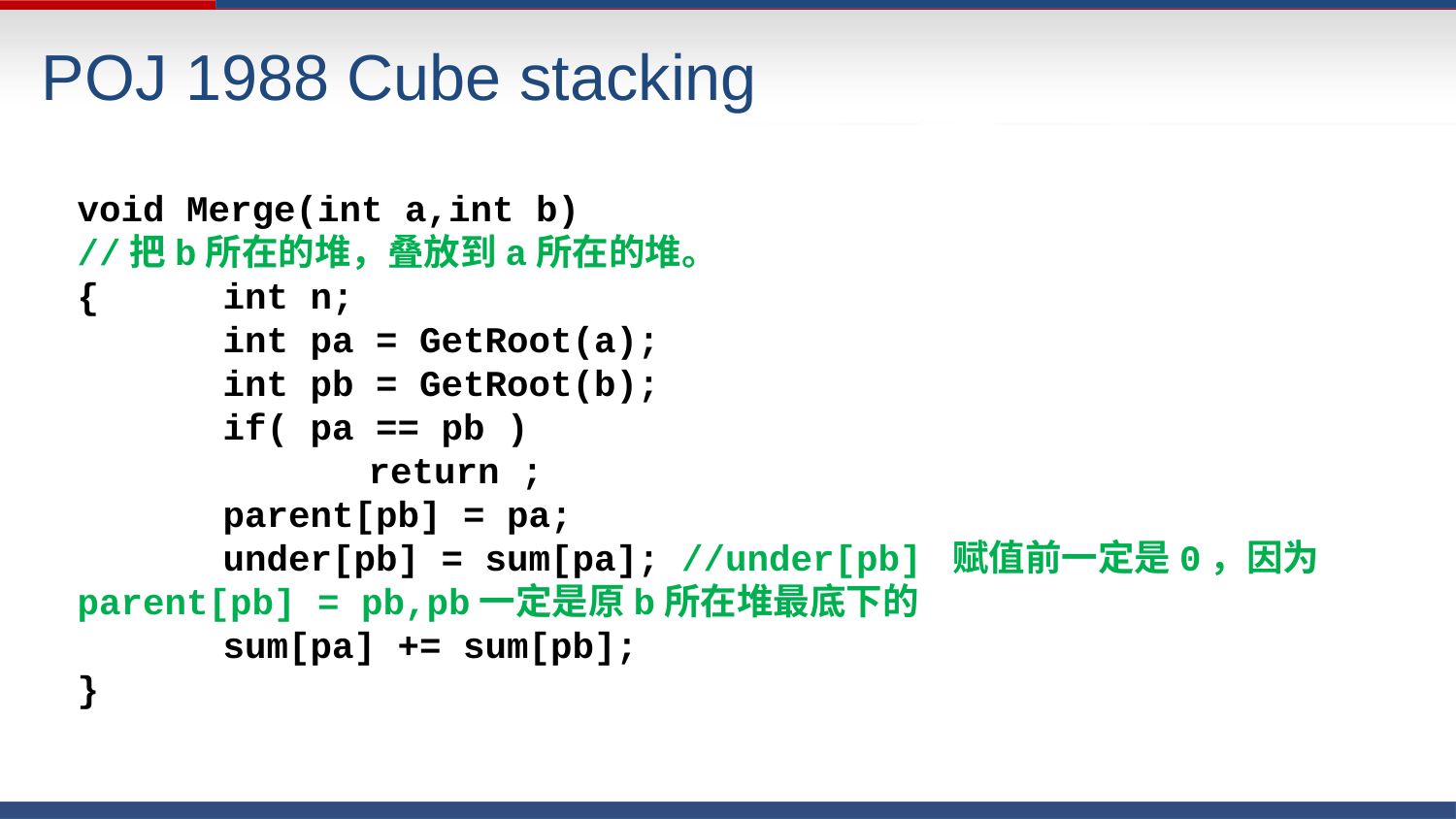

# POJ 1988 Cube stacking

void Merge(int a,int b)
//把b所在的堆，叠放到a所在的堆。
{	int n;
	int pa = GetRoot(a);
	int pb = GetRoot(b);
	if( pa == pb )
		return ;
	parent[pb] = pa;
	under[pb] = sum[pa]; //under[pb] 赋值前一定是0，因为parent[pb] = pb,pb一定是原b所在堆最底下的
	sum[pa] += sum[pb];
}